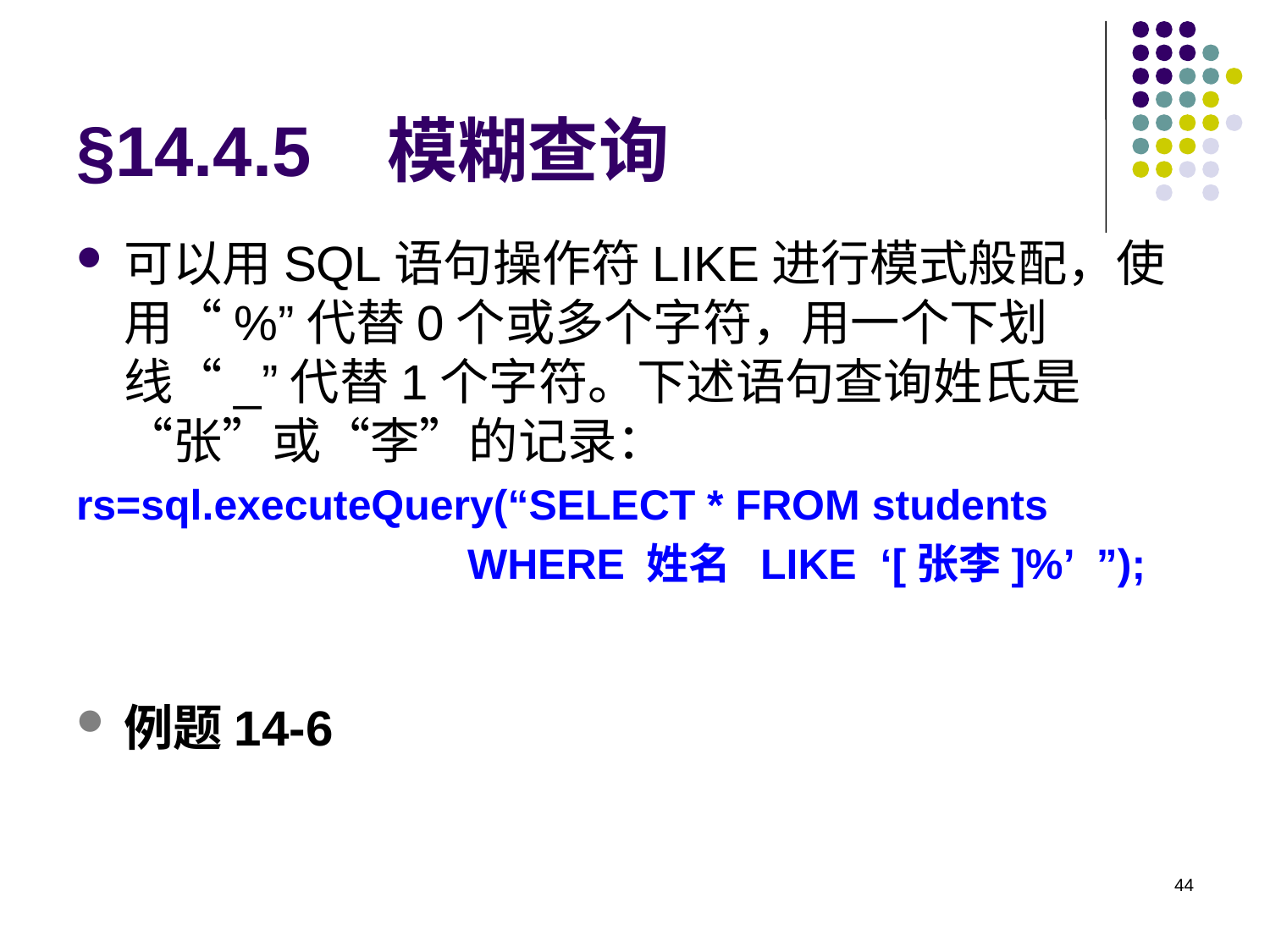

# §14.4.5   模糊查询
可以用SQL语句操作符LIKE进行模式般配，使用“%”代替0个或多个字符，用一个下划线“_”代替1个字符。下述语句查询姓氏是“张”或“李”的记录：
rs=sql.executeQuery(“SELECT * FROM students
                                 WHERE 姓名  LIKE  ‘[张李]%’  ”);

例题14-6

44